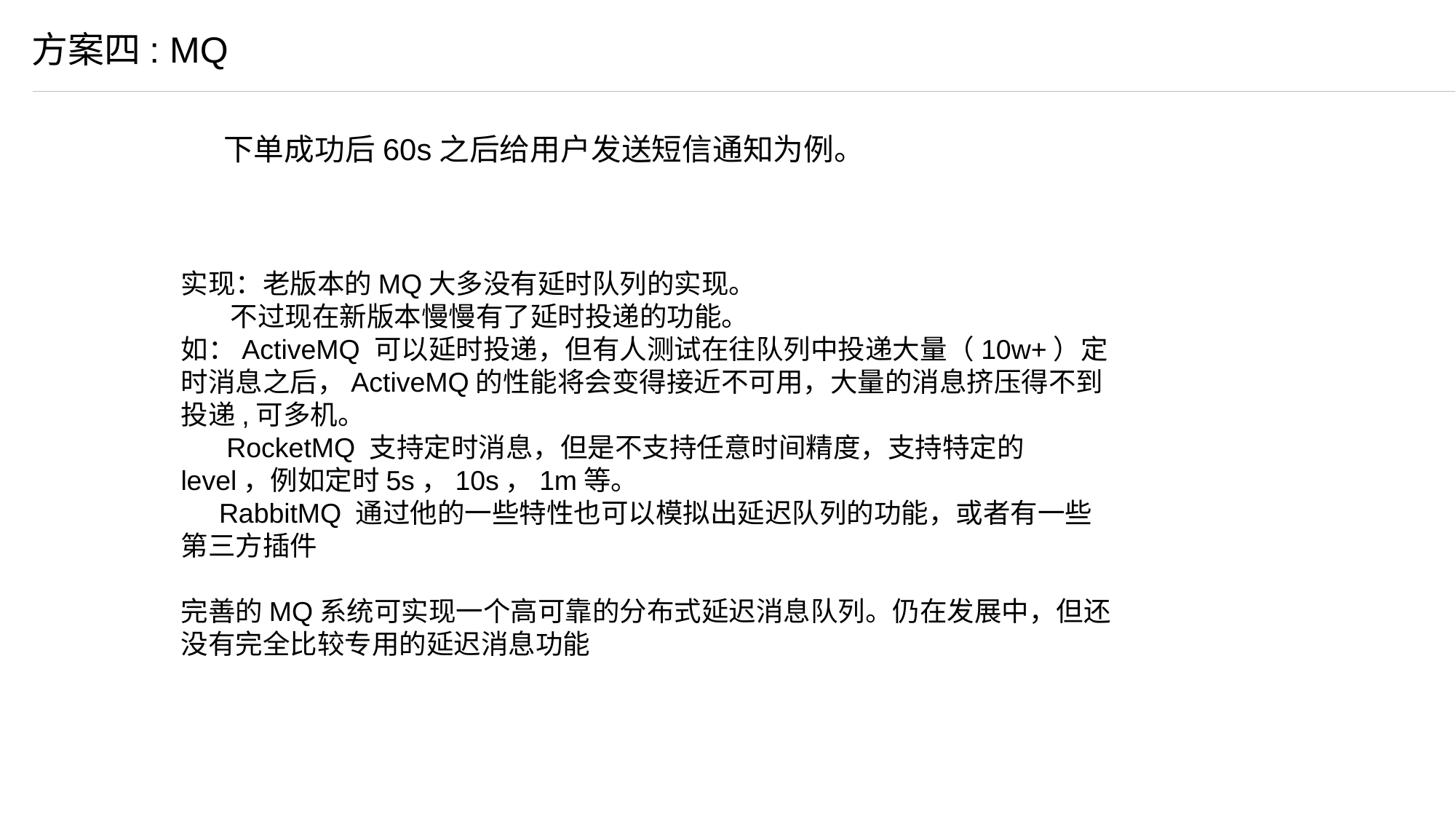

方案四: MQ
下单成功后60s之后给用户发送短信通知为例。

实现：老版本的MQ大多没有延时队列的实现。
       不过现在新版本慢慢有了延时投递的功能。
如：ActiveMQ 可以延时投递，但有人测试在往队列中投递大量（10w+）定时消息之后，ActiveMQ的性能将会变得接近不可用，大量的消息挤压得不到投递,可多机。
      RocketMQ 支持定时消息，但是不支持任意时间精度，支持特定的level，例如定时5s，10s，1m等。
     RabbitMQ 通过他的一些特性也可以模拟出延迟队列的功能，或者有一些第三方插件

完善的MQ系统可实现一个高可靠的分布式延迟消息队列。仍在发展中，但还没有完全比较专用的延迟消息功能